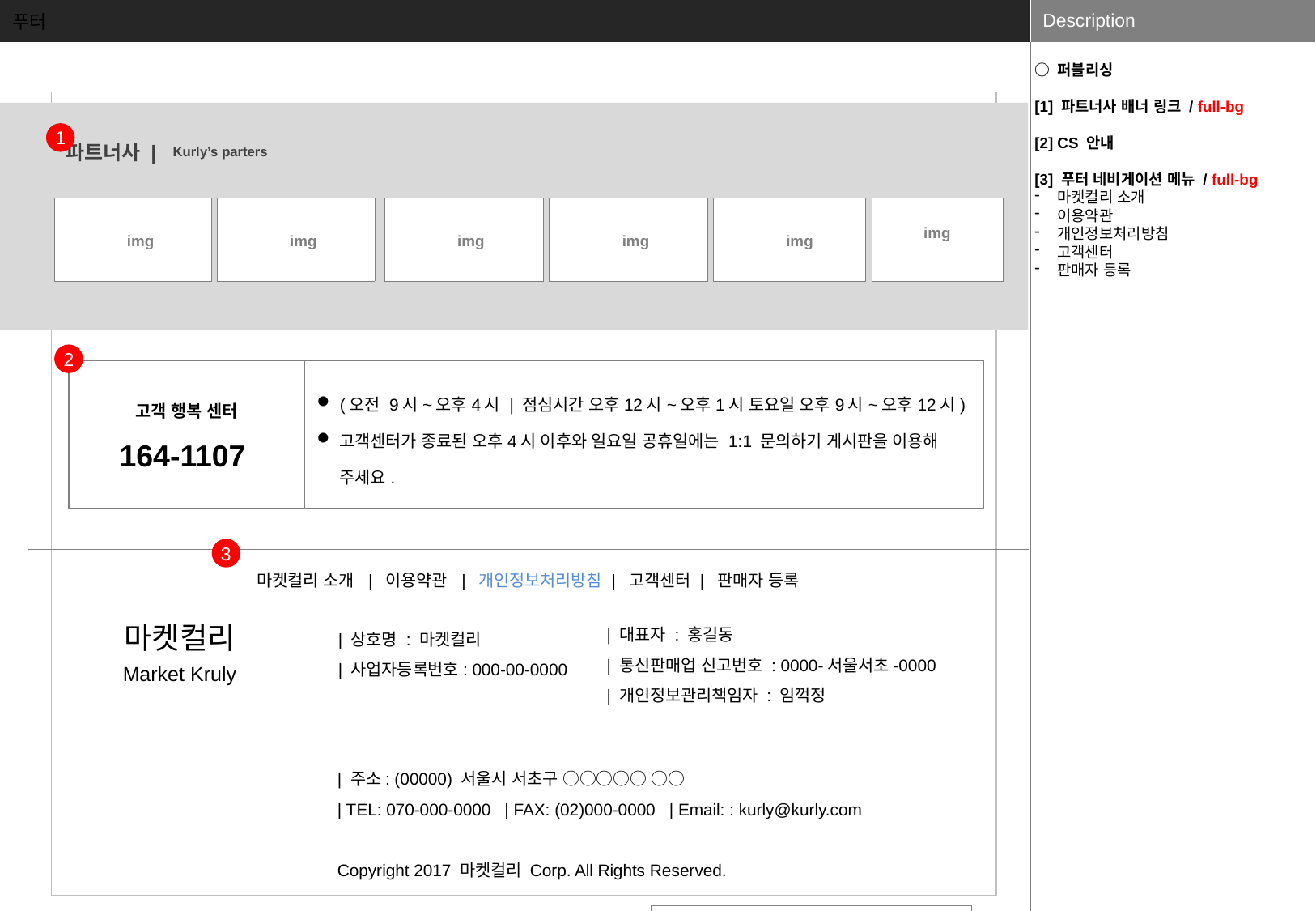

푸터

○ 퍼블리싱

[1] 파트너사 배너 링크 / full-bg

[2] CS 안내

[3] 푸터 네비게이션 메뉴 / full-bg
마켓컬리 소개
이용약관
개인정보처리방침
고객센터
판매자 등록

1
파트너사 |
Kurly’s parters
|  |
| --- |
|  |
| --- |
|  |
| --- |
|  |
| --- |
|  |
| --- |
|  |
| --- |
img
img
img
img
img
img
2
| 고객 행복 센터 164-1107 | (오전 9시~오후4시 | 점심시간 오후12시~오후1시 토요일 오후9시~오후12시) 고객센터가 종료된 오후4시 이후와 일요일 공휴일에는 1:1 문의하기 게시판을 이용해 주세요. |
| --- | --- |
3
| 마켓컬리 소개 | 이용약관 | 개인정보처리방침 | 고객센터 | 판매자 등록 |
| --- |
| 대표자 : 홍길동
| 통신판매업 신고번호 : 0000-서울서초-0000
| 개인정보관리책임자 : 임꺽정
마켓컬리
| 상호명 : 마켓컬리
| 사업자등록번호: 000-00-0000
Market Kruly
| 주소: (00000) 서울시 서초구 ○○○○○ ○○
| TEL: 070-000-0000   | FAX: (02)000-0000   | Email: : kurly@kurly.com

Copyright 2017 마켓컬리 Corp. All Rights Reserved.
Alert 10-1

로그인 후 이용할 수 있습니다.

확인
Abort
Cancel